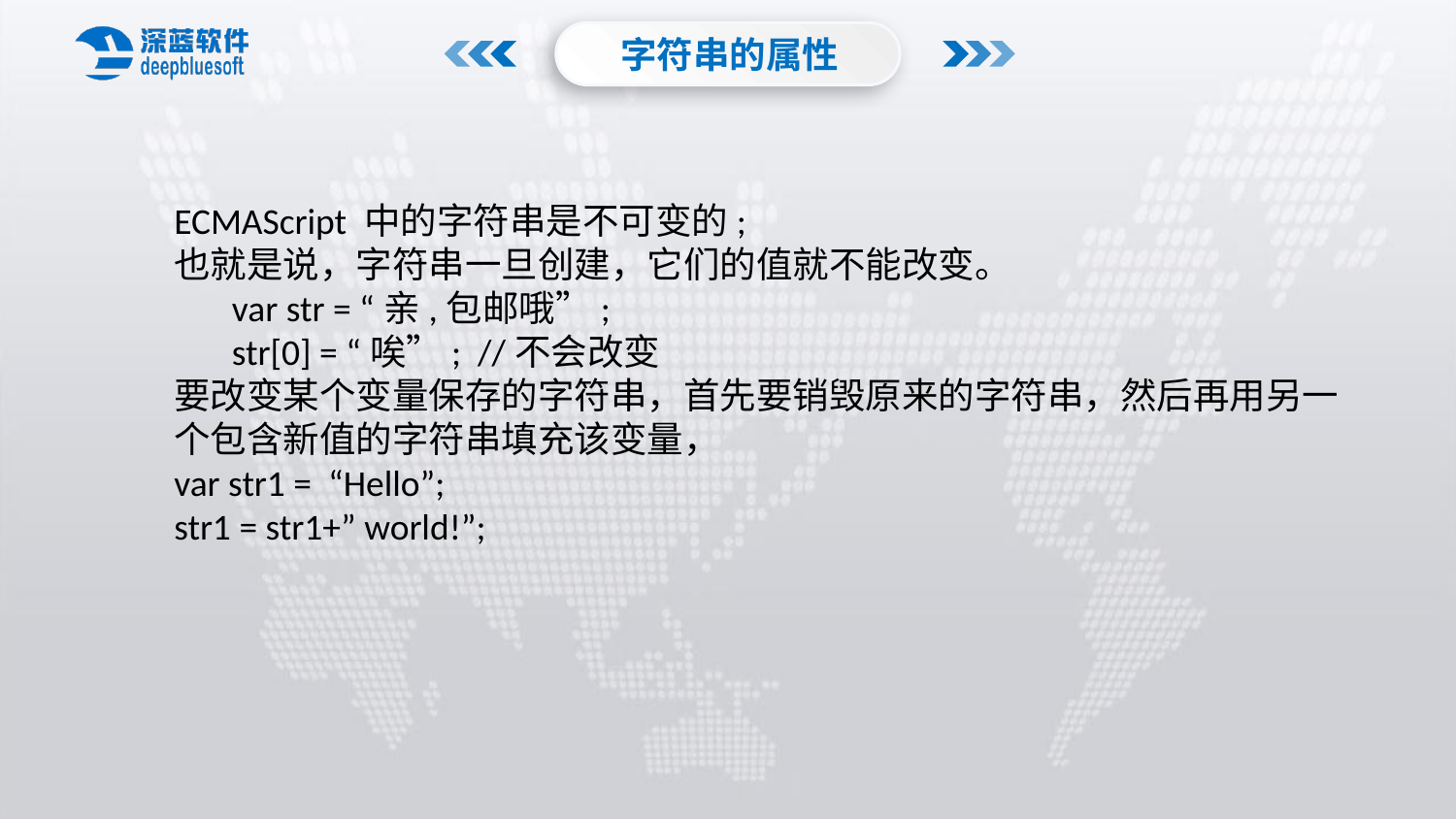

字符串的属性

ECMAScript 中的字符串是不可变的;
也就是说，字符串一旦创建，它们的值就不能改变。
       var str = “亲,包邮哦”;
       str[0] = “唉”;  //不会改变
要改变某个变量保存的字符串，首先要销毁原来的字符串，然后再用另一个包含新值的字符串填充该变量，
var str1 =  “Hello”;
str1 = str1+” world!”;